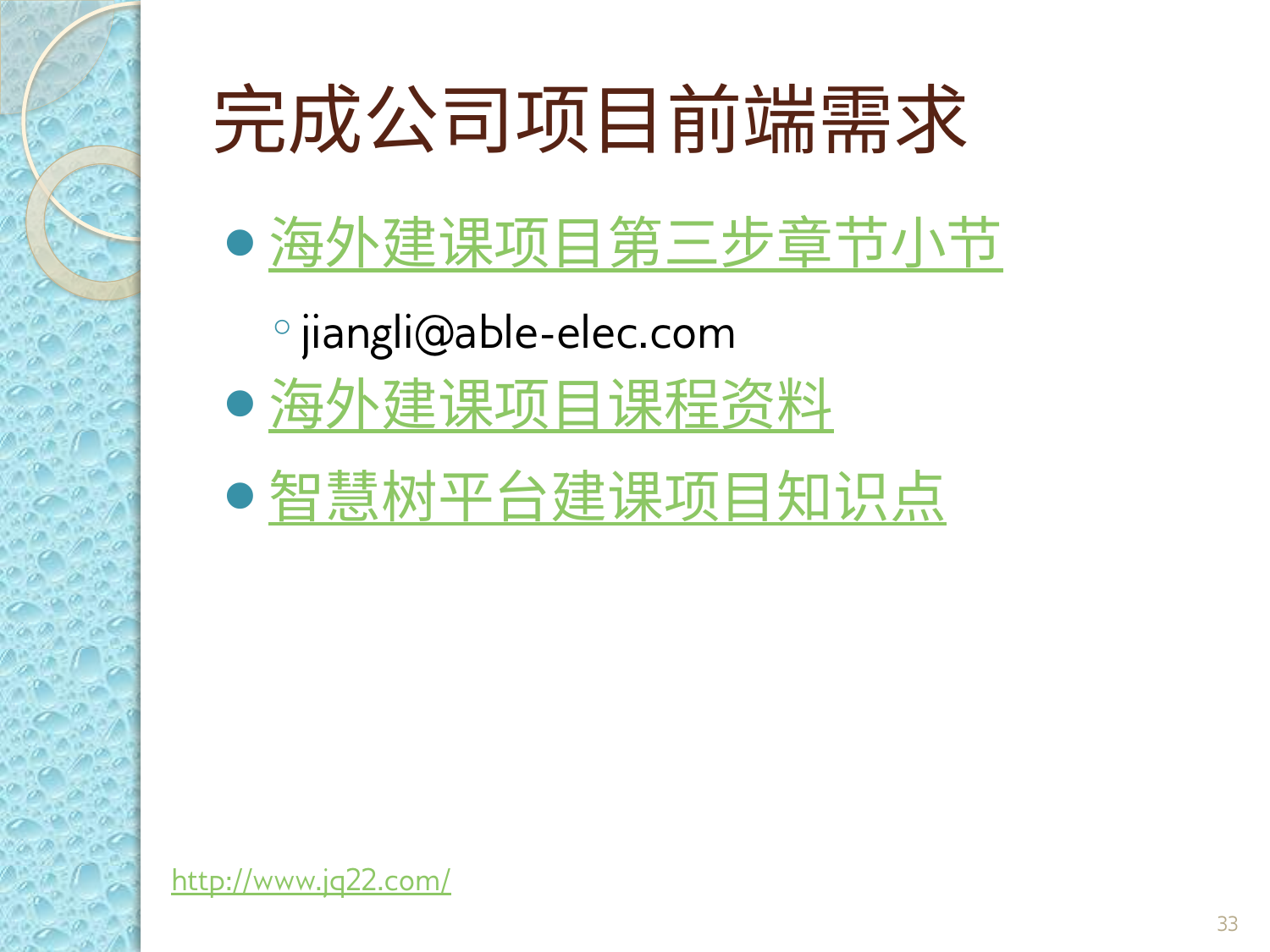

# 完成公司项目前端需求
海外建课项目第三步章节小节
jiangli@able-elec.com
海外建课项目课程资料
智慧树平台建课项目知识点
http://www.jq22.com/
33